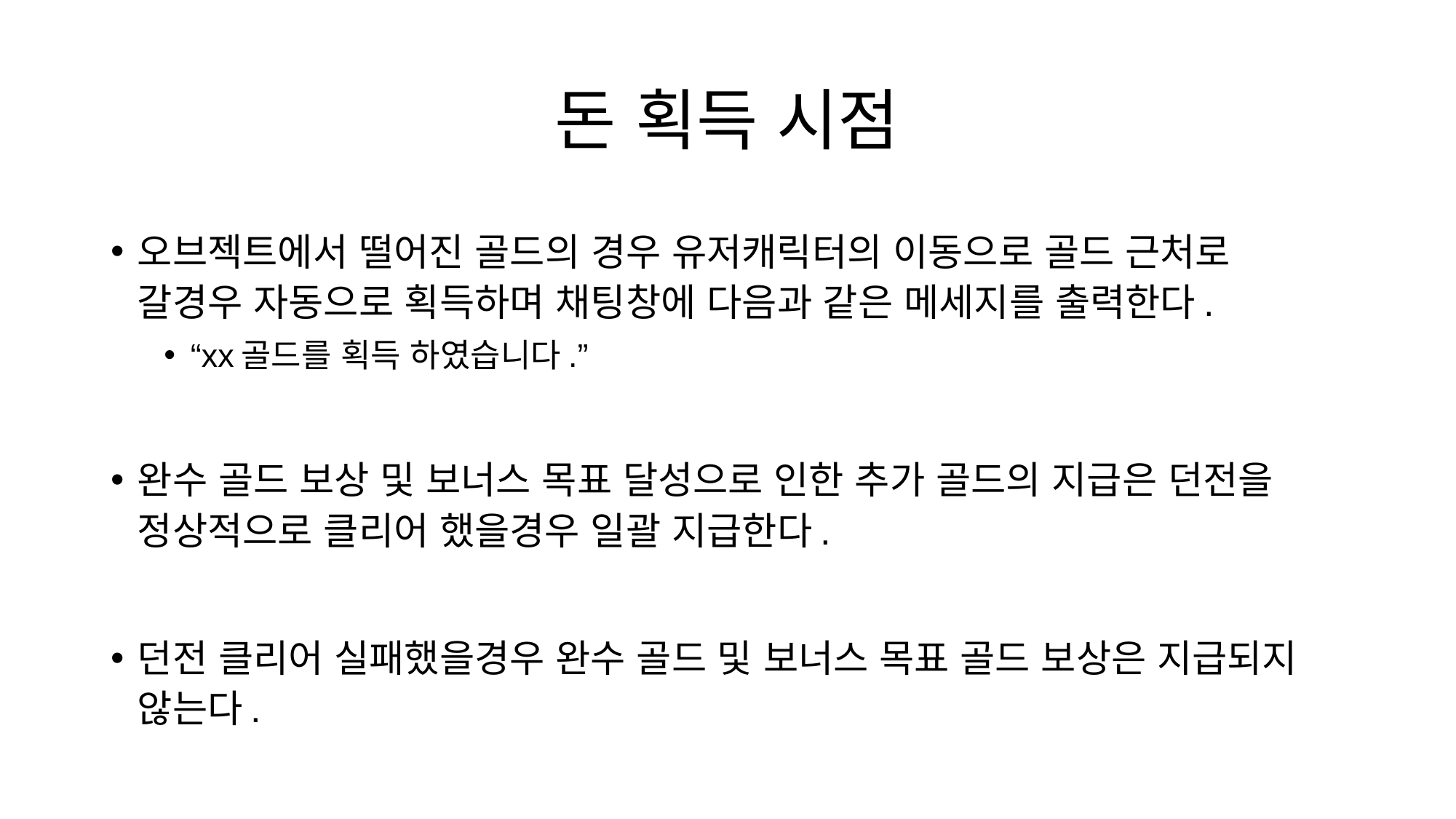

# 돈 획득 시점
오브젝트에서 떨어진 골드의 경우 유저캐릭터의 이동으로 골드 근처로 갈경우 자동으로 획득하며 채팅창에 다음과 같은 메세지를 출력한다.
“xx골드를 획득 하였습니다.”

완수 골드 보상 및 보너스 목표 달성으로 인한 추가 골드의 지급은 던전을 정상적으로 클리어 했을경우 일괄 지급한다.

던전 클리어 실패했을경우 완수 골드 및 보너스 목표 골드 보상은 지급되지 않는다.